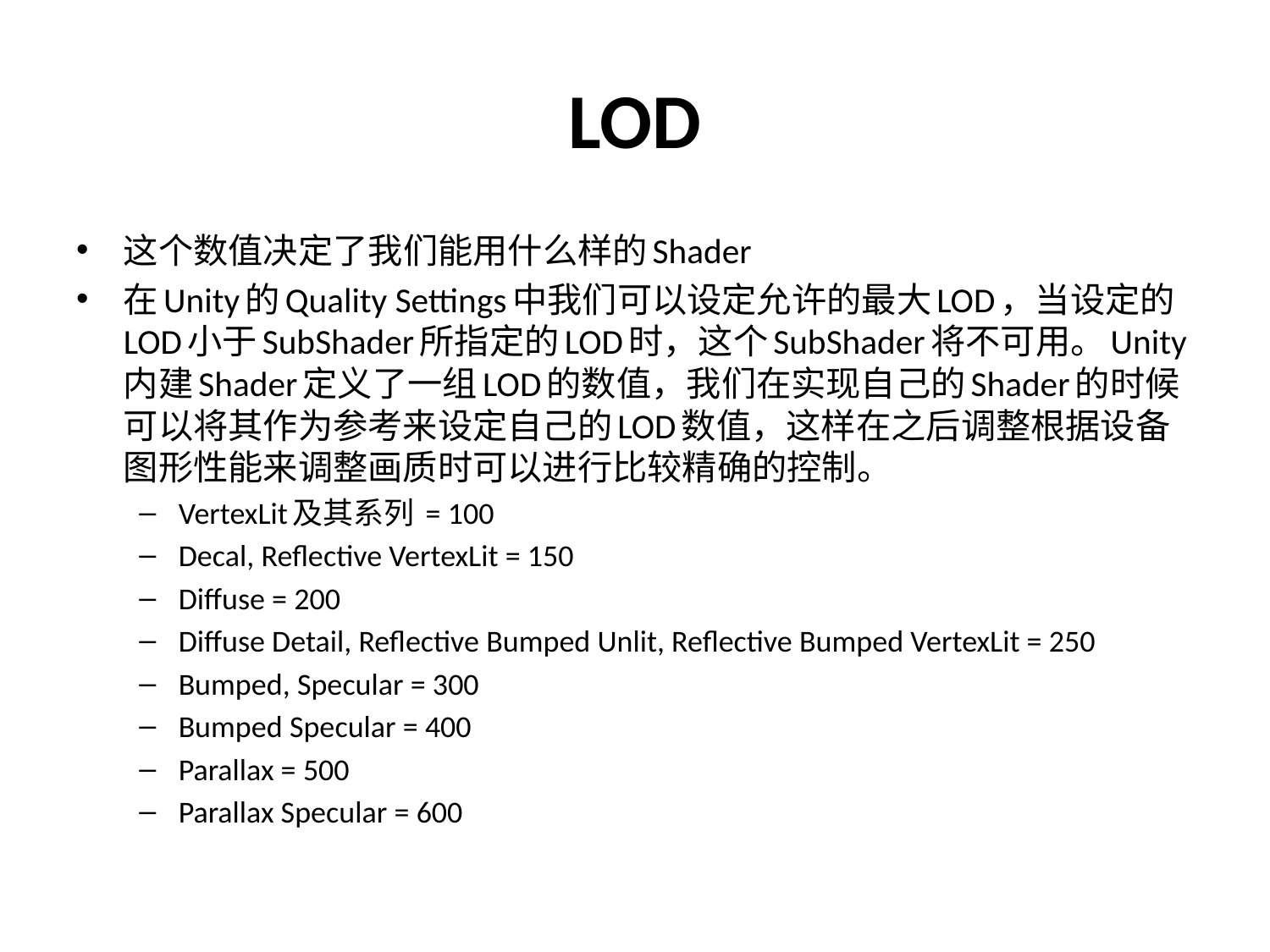

# LOD
这个数值决定了我们能用什么样的Shader
在Unity的Quality Settings中我们可以设定允许的最大LOD，当设定的LOD小于SubShader所指定的LOD时，这个SubShader将不可用。Unity内建Shader定义了一组LOD的数值，我们在实现自己的Shader的时候可以将其作为参考来设定自己的LOD数值，这样在之后调整根据设备图形性能来调整画质时可以进行比较精确的控制。
VertexLit及其系列 = 100
Decal, Reflective VertexLit = 150
Diffuse = 200
Diffuse Detail, Reflective Bumped Unlit, Reflective Bumped VertexLit = 250
Bumped, Specular = 300
Bumped Specular = 400
Parallax = 500
Parallax Specular = 600